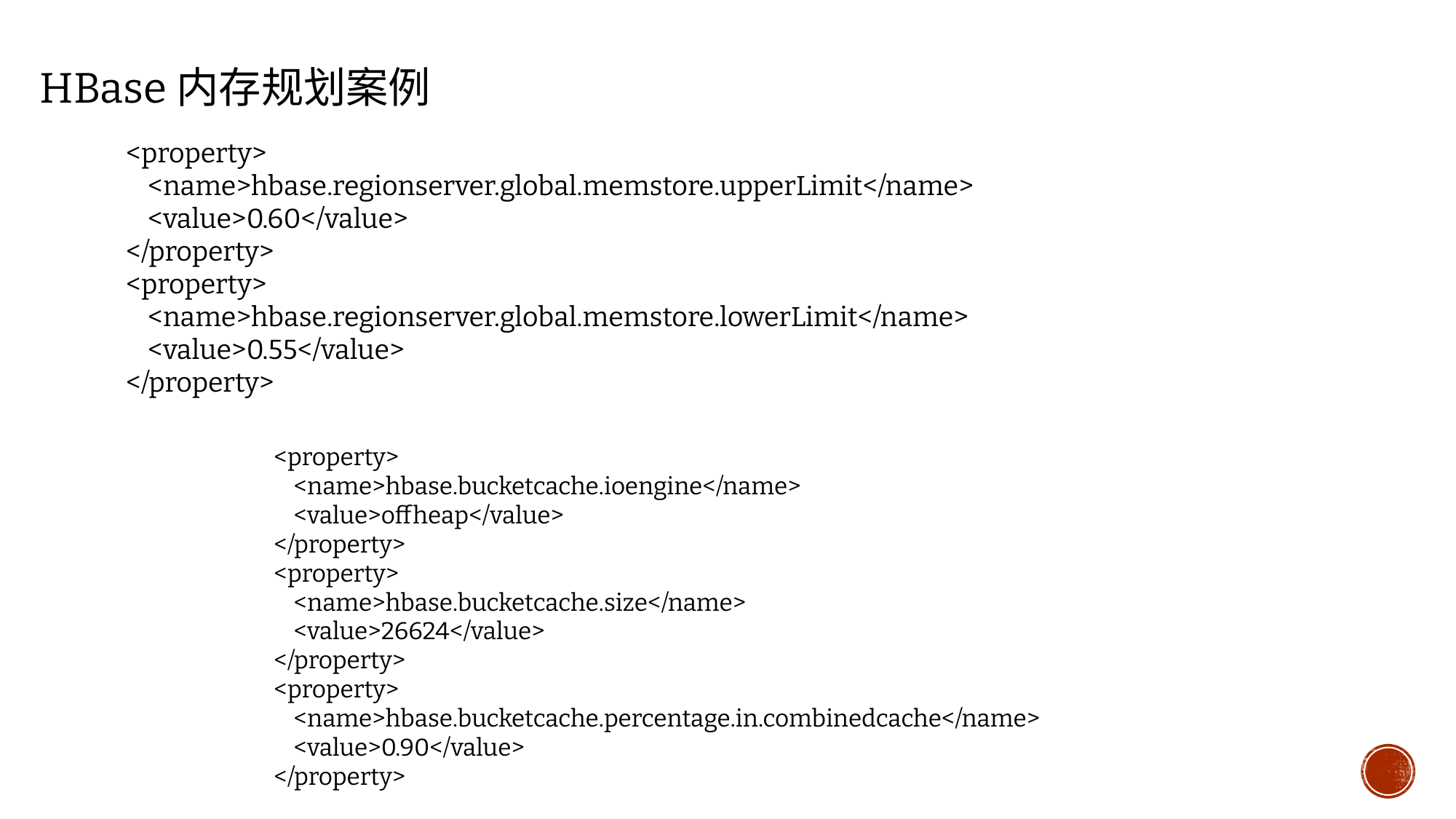

HBase内存规划案例
<property>
    <name>hbase.regionserver.global.memstore.upperLimit</name>
    <value>0.60</value>
</property>
<property>
    <name>hbase.regionserver.global.memstore.lowerLimit</name>
    <value>0.55</value>
</property>
<property>
    <name>hbase.bucketcache.ioengine</name>
    <value>offheap</value>
</property>
<property>
    <name>hbase.bucketcache.size</name>
    <value>26624</value>
</property>
<property>
    <name>hbase.bucketcache.percentage.in.combinedcache</name>
    <value>0.90</value>
</property>